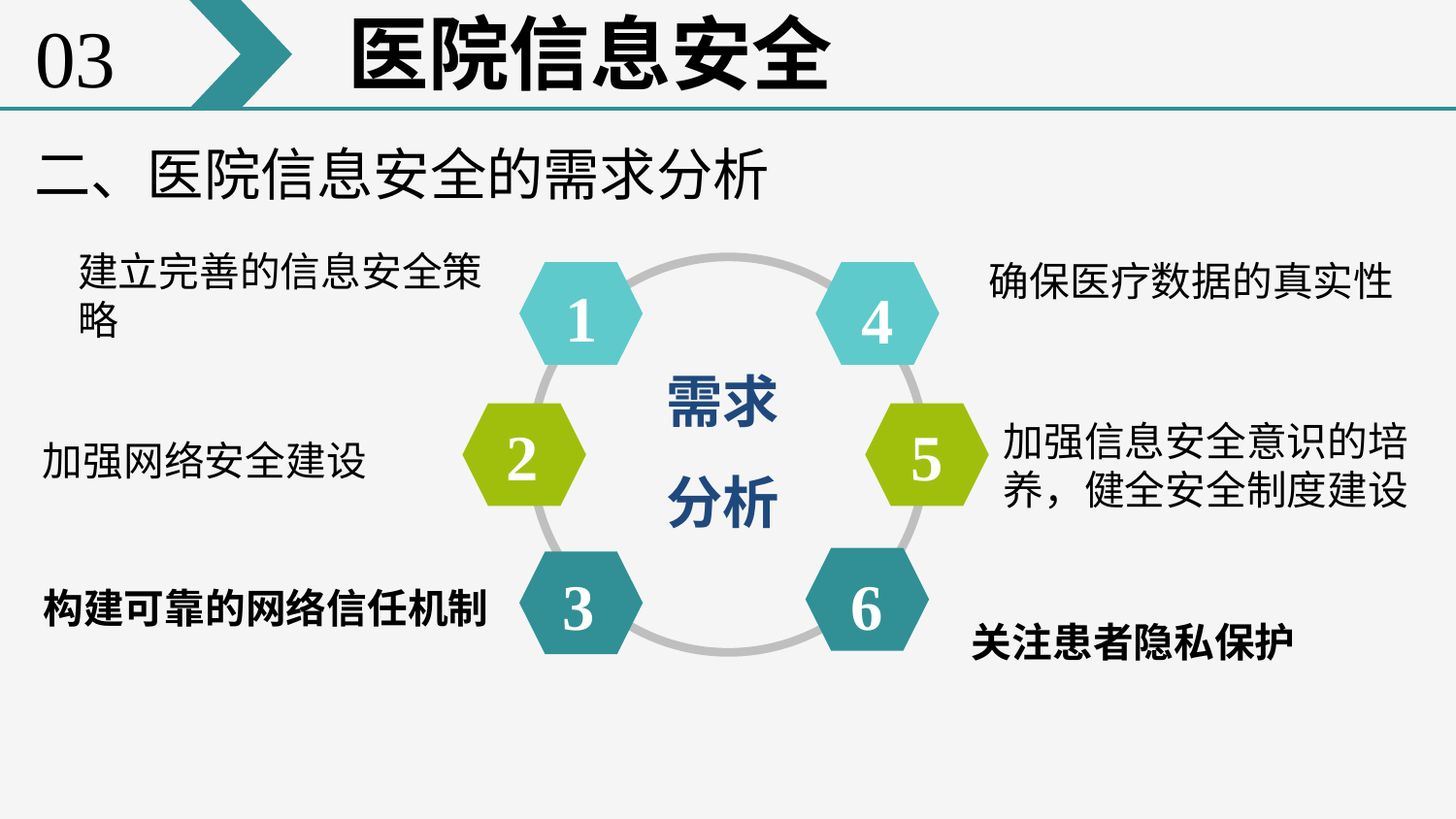

医院信息安全

03
二、医院信息安全的需求分析
建立完善的信息安全策略

确保医疗数据的真实性

1
4
需求
分析

2
5
加强信息安全意识的培养，健全安全制度建设

加强网络安全建设

3
6
构建可靠的网络信任机制
关注患者隐私保护